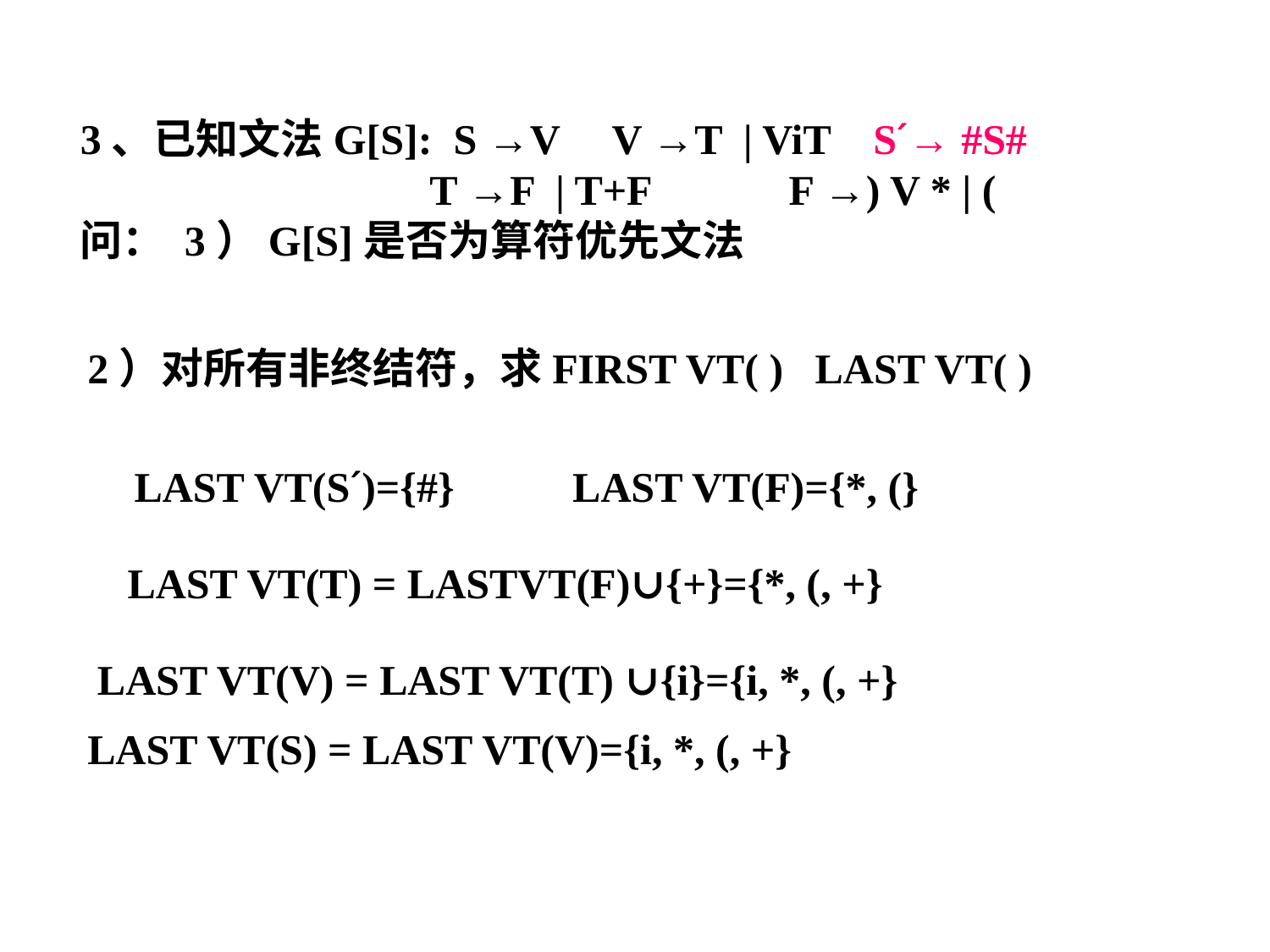

3、已知文法G[S]:  S →V     V →T  | ViT    S´→ #S#
                                 T →F  | T+F             F →) V * | (
问： 3）G[S]是否为算符优先文法
2）对所有非终结符，求FIRST VT( )   LAST VT( )
LAST VT(S´)={#}
LAST VT(F)={*, (}
LAST VT(T) = LASTVT(F)∪{+}={*, (, +}

LAST VT(V) = LAST VT(T) ∪{i}={i, *, (, +}
LAST VT(S) = LAST VT(V)={i, *, (, +}